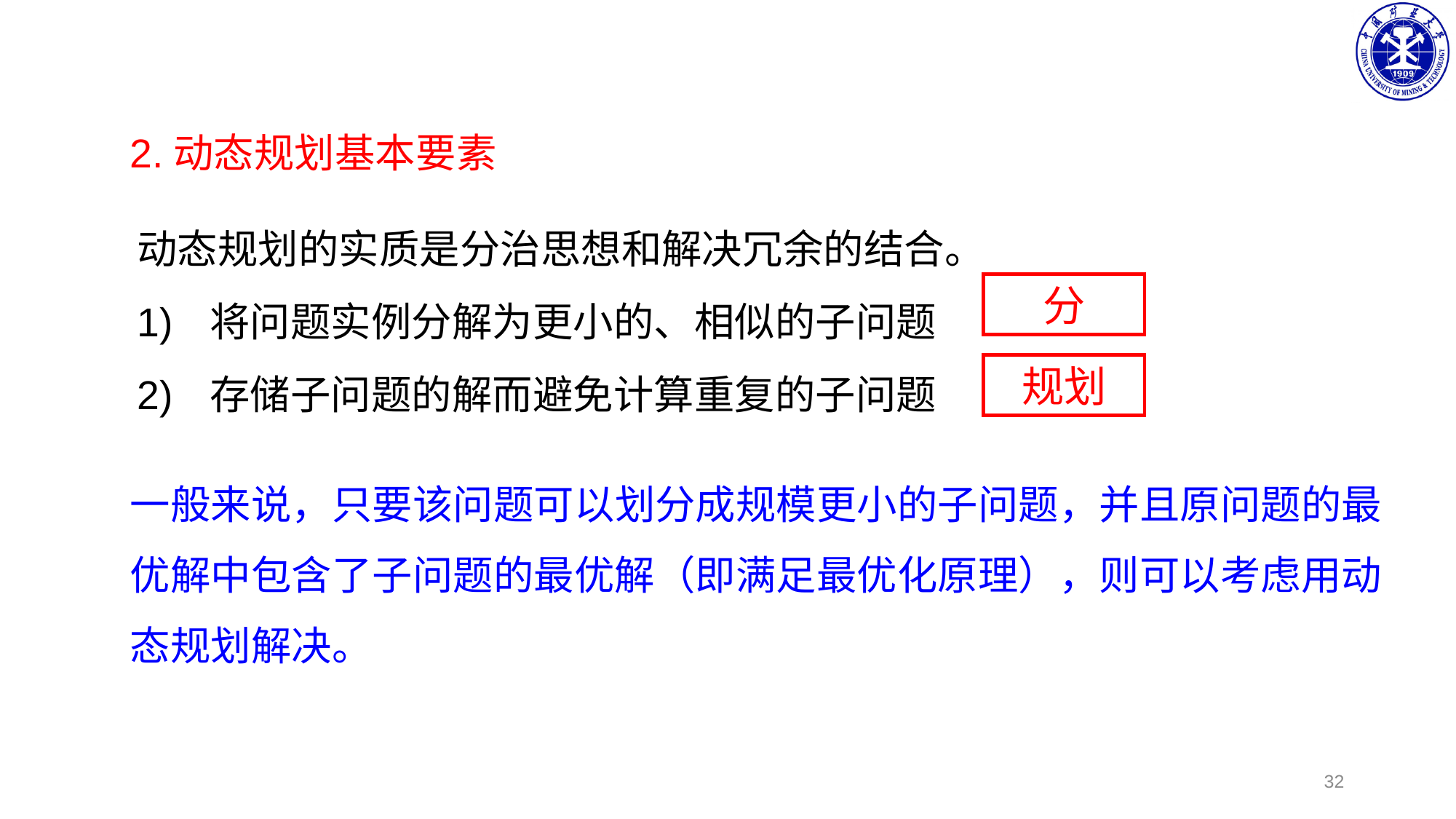

2.动态规划基本要素
动态规划的实质是分治思想和解决冗余的结合。
将问题实例分解为更小的、相似的子问题
存储子问题的解而避免计算重复的子问题
分
规划
一般来说，只要该问题可以划分成规模更小的子问题，并且原问题的最优解中包含了子问题的最优解（即满足最优化原理），则可以考虑用动态规划解决。
32